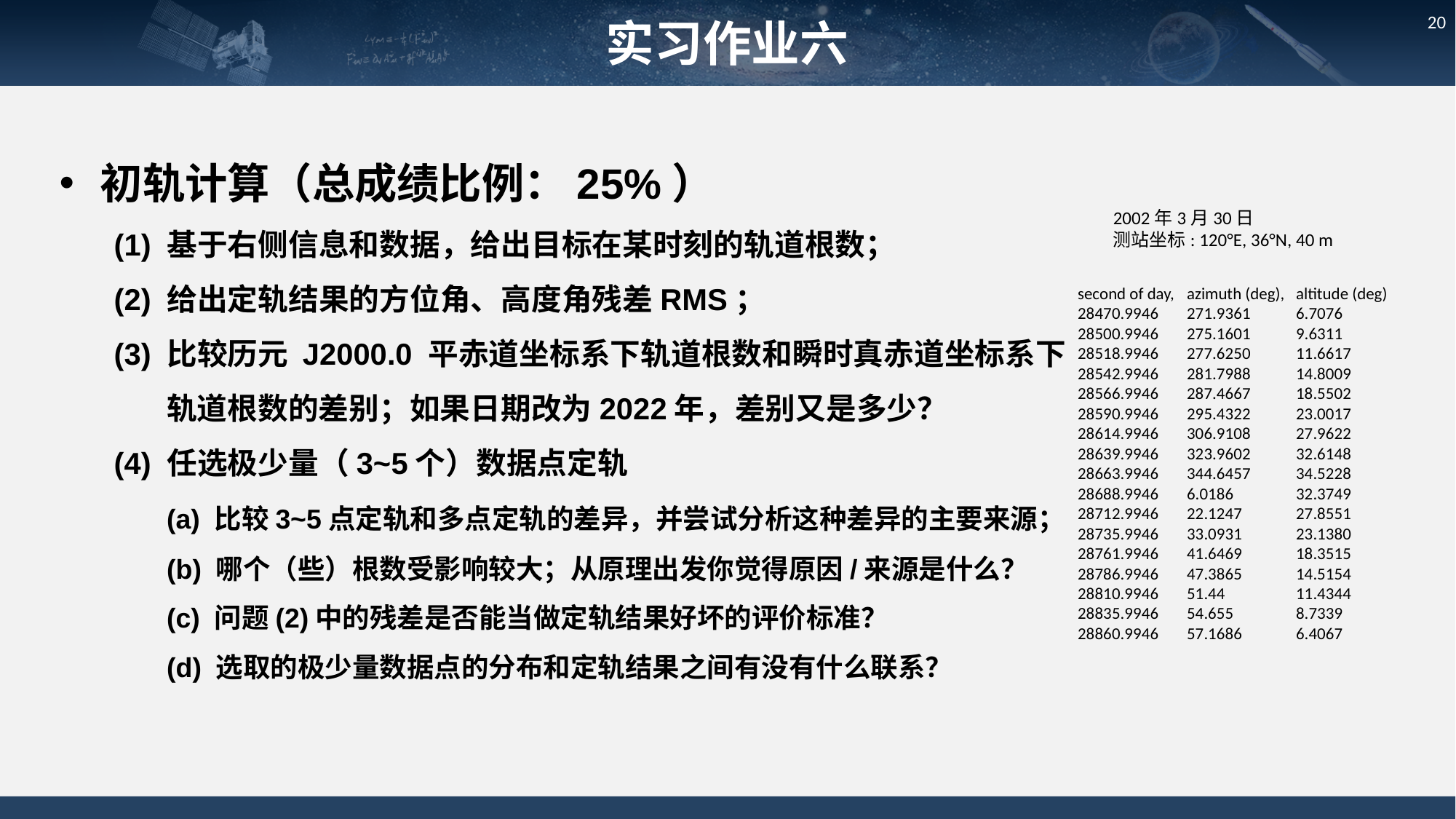

实习作业六
20
初轨计算（总成绩比例：25%）
(1) 基于右侧信息和数据，给出目标在某时刻的轨道根数；
(2) 给出定轨结果的方位角、高度角残差RMS；
(3) 比较历元 J2000.0 平赤道坐标系下轨道根数和瞬时真赤道坐标系下轨道根数的差别；如果日期改为2022年，差别又是多少？
(4) 任选极少量（3~5个）数据点定轨
	(a) 比较3~5点定轨和多点定轨的差异，并尝试分析这种差异的主要来源；
	(b) 哪个（些）根数受影响较大；从原理出发你觉得原因/来源是什么？
	(c) 问题(2)中的残差是否能当做定轨结果好坏的评价标准？
	(d) 选取的极少量数据点的分布和定轨结果之间有没有什么联系？

2002年3月30日
测站坐标: 120°E, 36°N, 40 m
second of day, 	azimuth (deg), 	altitude (deg)
28470.9946	271.9361	6.7076
28500.9946	275.1601	9.6311
28518.9946	277.6250	11.6617
28542.9946	281.7988	14.8009
28566.9946	287.4667	18.5502
28590.9946	295.4322	23.0017
28614.9946	306.9108	27.9622
28639.9946	323.9602	32.6148
28663.9946	344.6457	34.5228
28688.9946	6.0186	32.3749
28712.9946	22.1247	27.8551
28735.9946	33.0931	23.1380
28761.9946	41.6469	18.3515
28786.9946	47.3865	14.5154
28810.9946	51.44	11.4344
28835.9946	54.655	8.7339
28860.9946	57.1686	6.4067